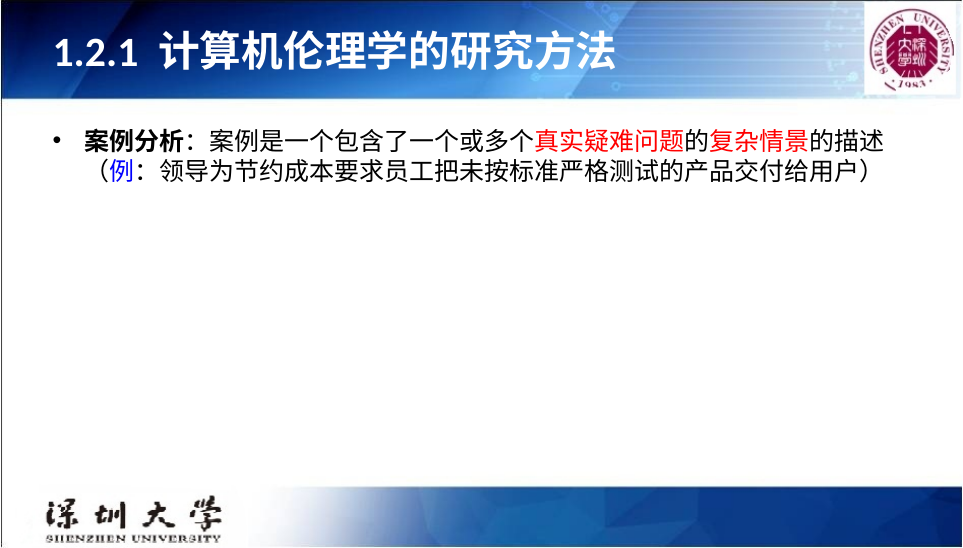

# 1.2.1 计算机伦理学的研究方法
案例分析：案例是一个包含了一个或多个真实疑难问题的复杂情景的描述（例：领导为节约成本要求员工把未按标准严格测试的产品交付给用户）
15